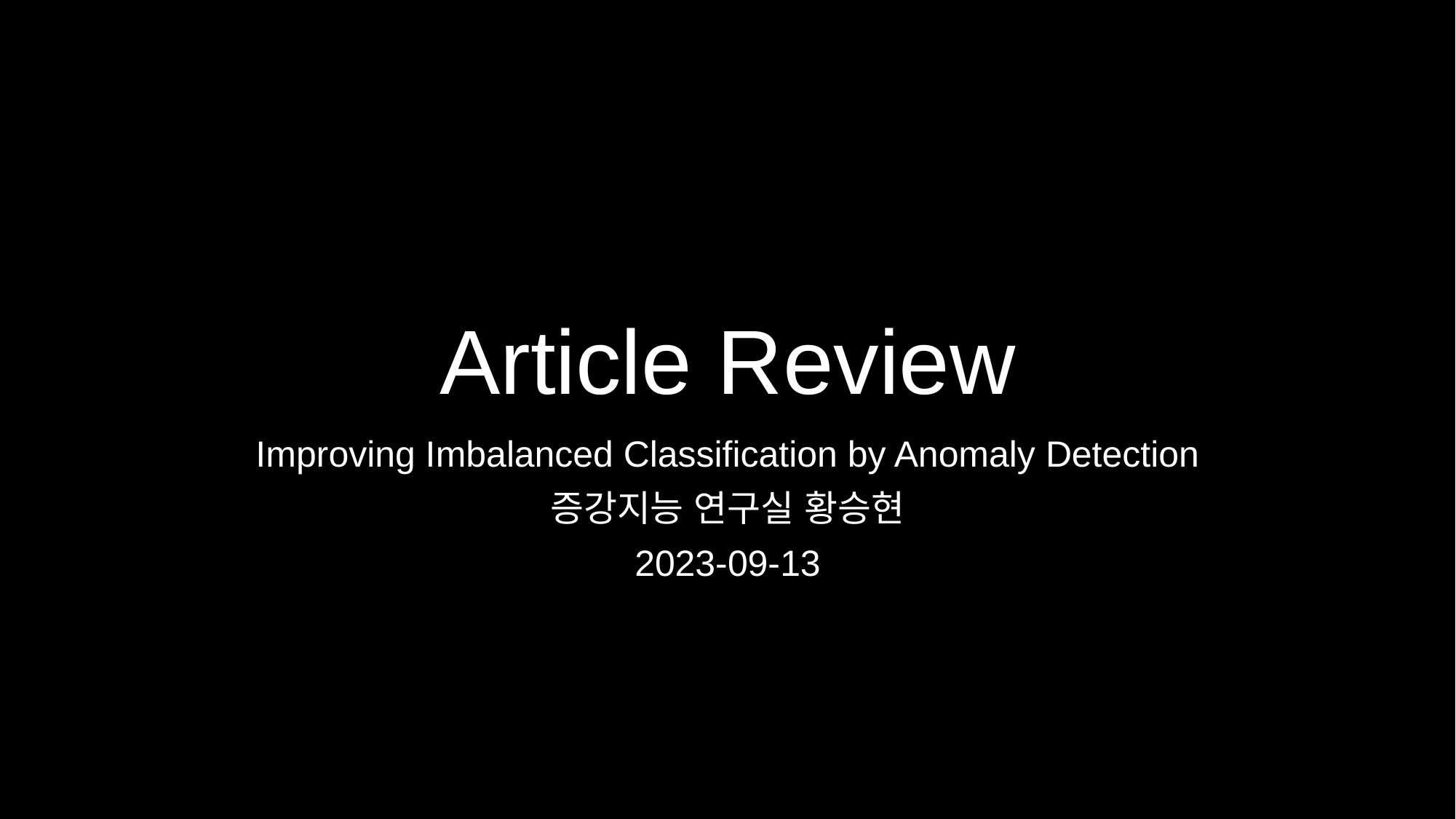

# Article Review
Improving Imbalanced Classification by Anomaly Detection
증강지능 연구실 황승현
2023-09-13